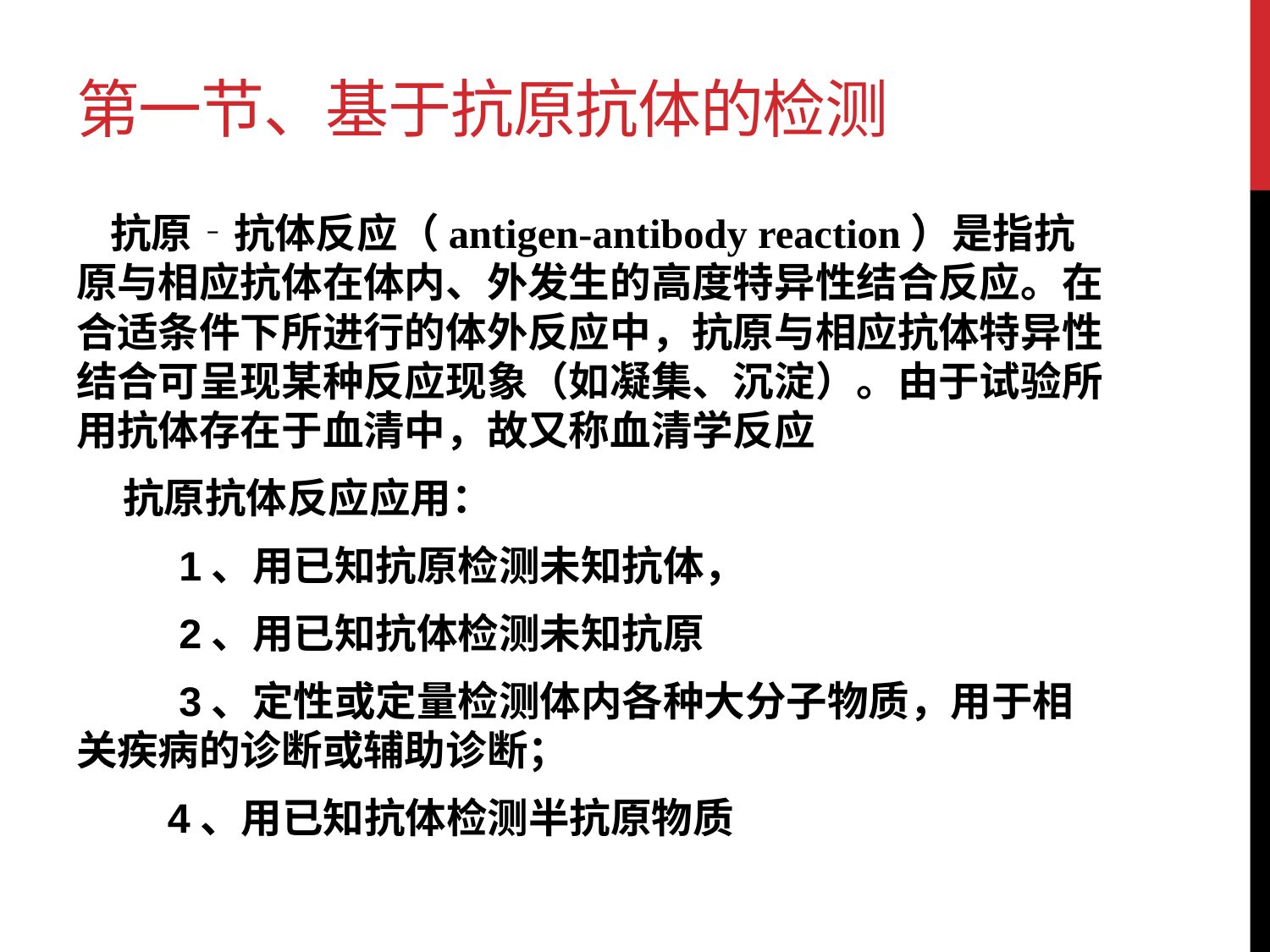

# 第一节、基于抗原抗体的检测
　抗原‐抗体反应（antigen‐antibody reaction）是指抗原与相应抗体在体内、外发生的高度特异性结合反应。在合适条件下所进行的体外反应中，抗原与相应抗体特异性结合可呈现某种反应现象（如凝集、沉淀）。由于试验所用抗体存在于血清中，故又称血清学反应
    抗原抗体反应应用：
         1、用已知抗原检测未知抗体，
         2、用已知抗体检测未知抗原
         3、定性或定量检测体内各种大分子物质，用于相关疾病的诊断或辅助诊断；
        4、用已知抗体检测半抗原物质